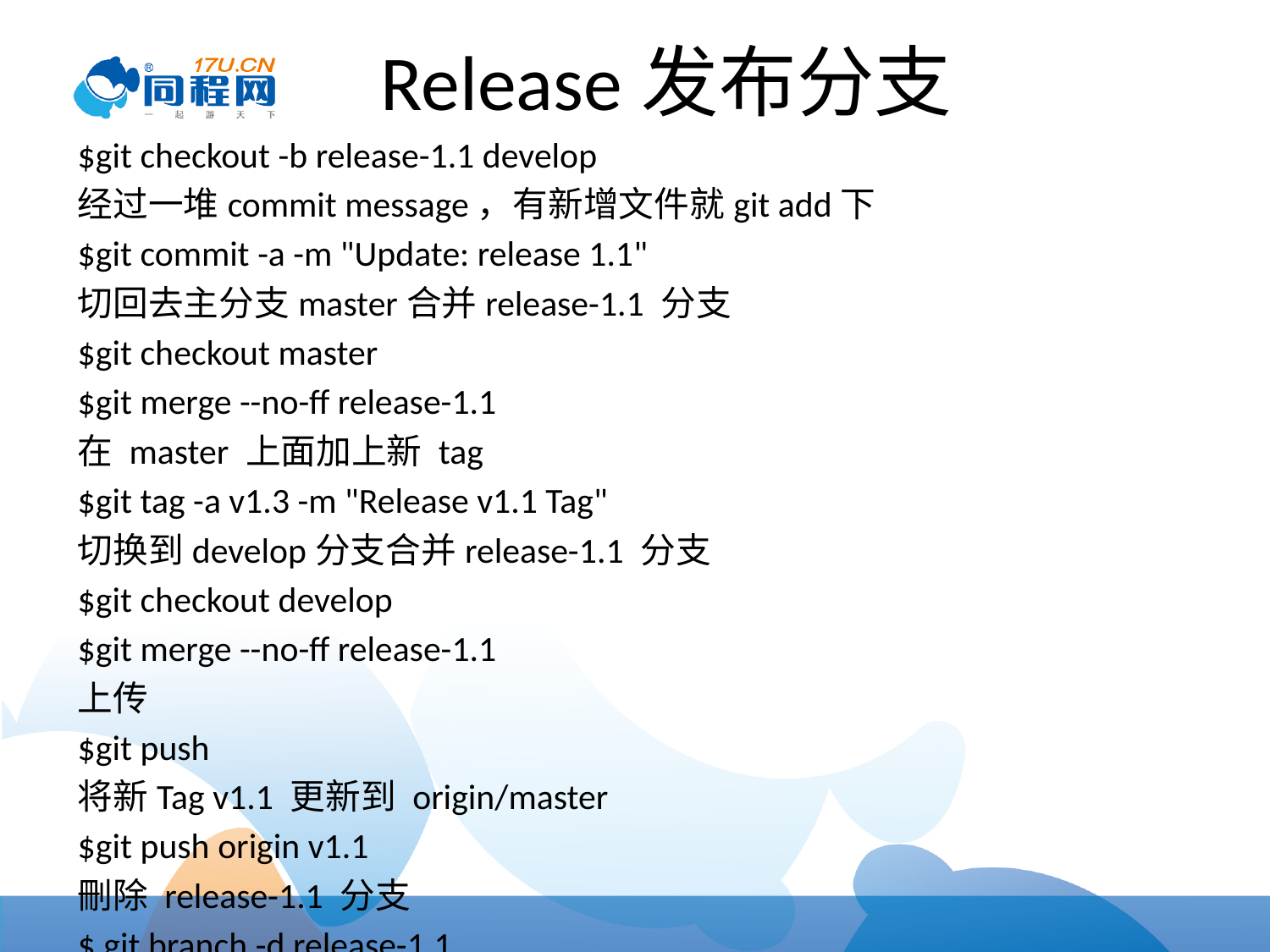

# Release发布分支
$git checkout -b release-1.1 develop
经过一堆commit message，有新增文件就git add下
$git commit -a -m "Update: release 1.1"
切回去主分支master合并release-1.1 分支
$git checkout master
$git merge --no-ff release-1.1
在 master 上面加上新 tag
$git tag -a v1.3 -m "Release v1.1 Tag"
切换到develop分支合并release-1.1 分支
$git checkout develop
$git merge --no-ff release-1.1
上传
$git push
将新Tag v1.1 更新到 origin/master
$git push origin v1.1
刪除 release-1.1 分支
$ git branch -d release-1.1